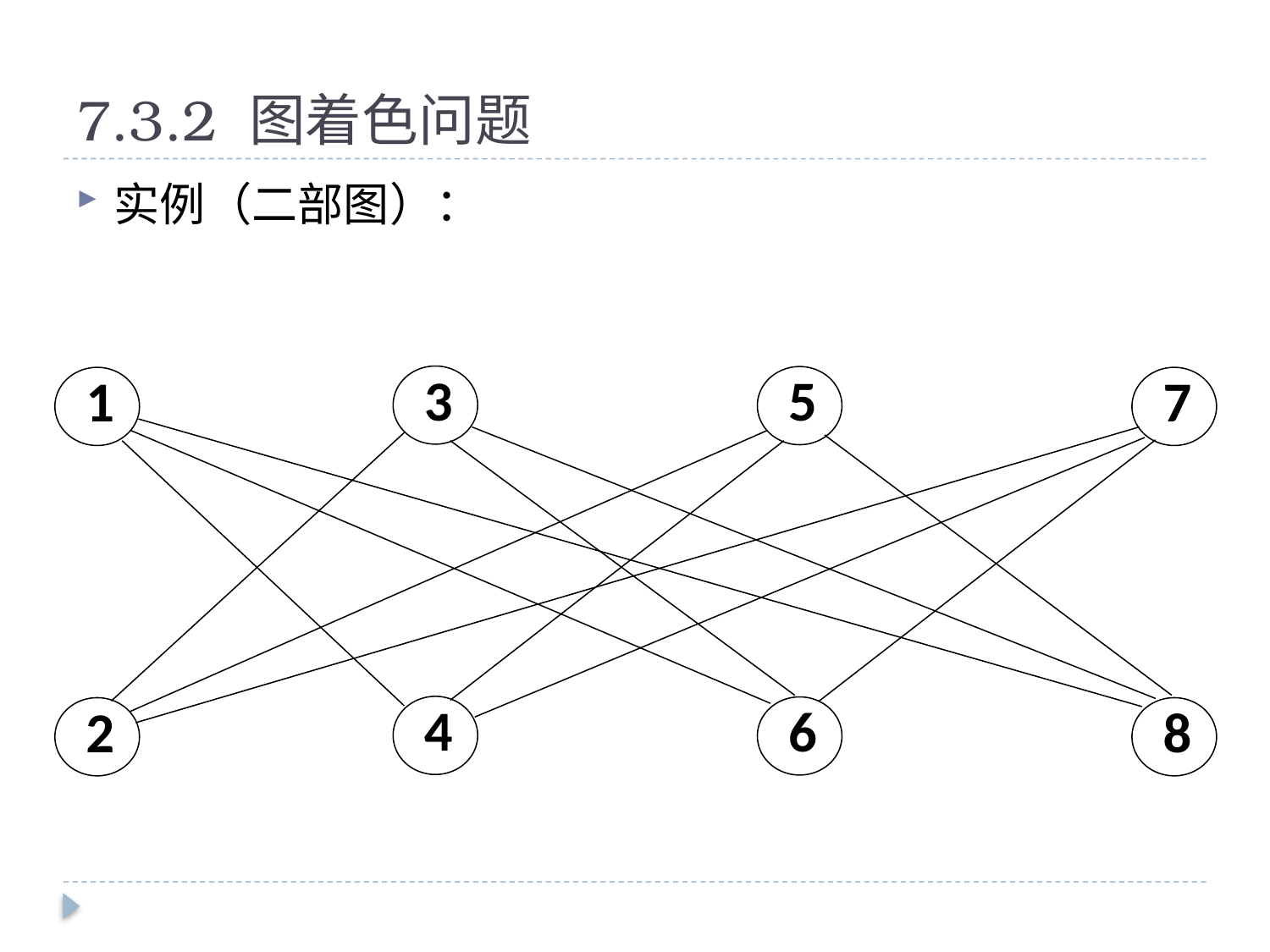

# 7.3.2 图着色问题
实例（二部图）：
3
5
1
7

4
6
2
8